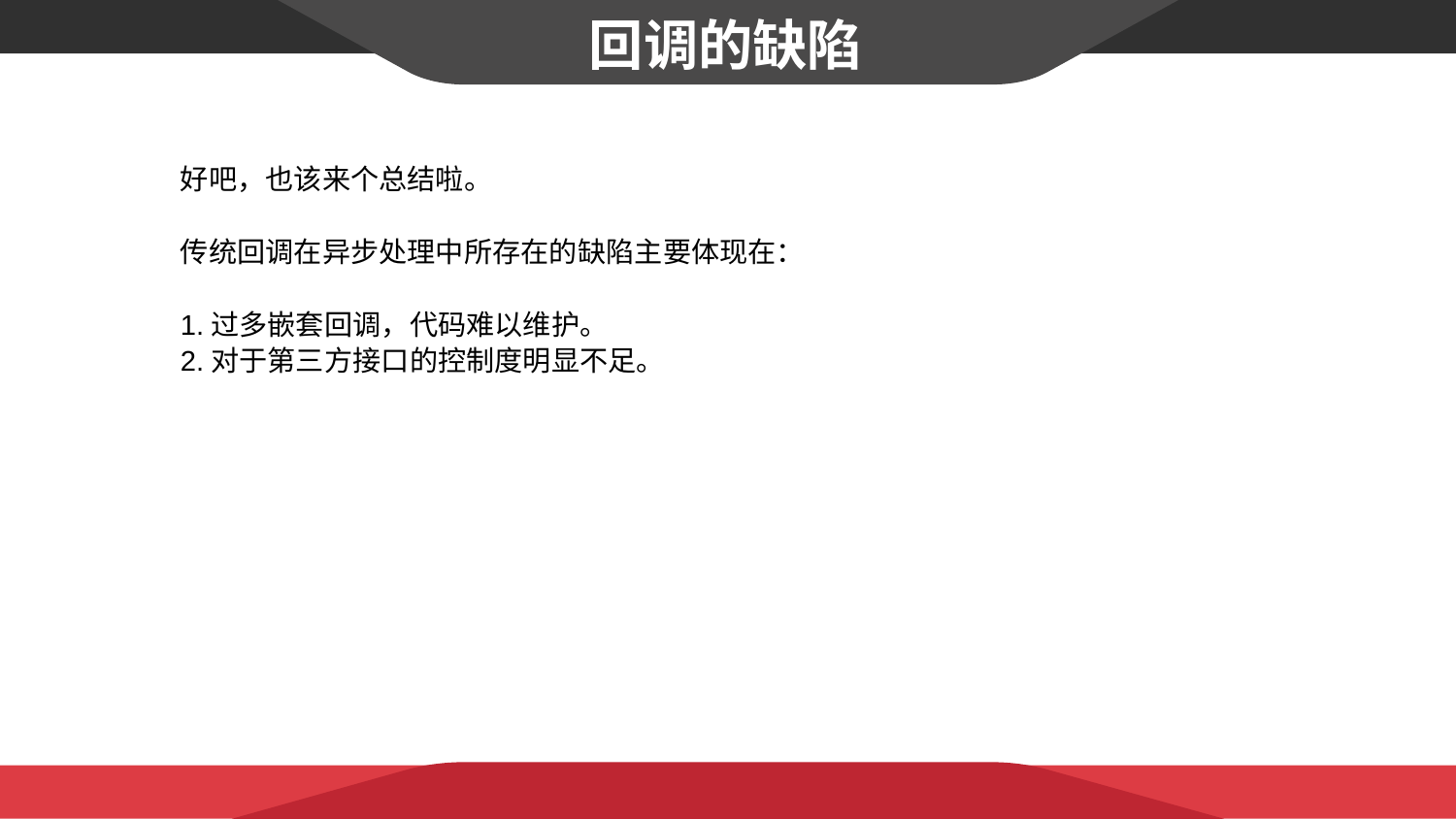

回调的缺陷
好吧，也该来个总结啦。

传统回调在异步处理中所存在的缺陷主要体现在：

1.过多嵌套回调，代码难以维护。
2.对于第三方接口的控制度明显不足。